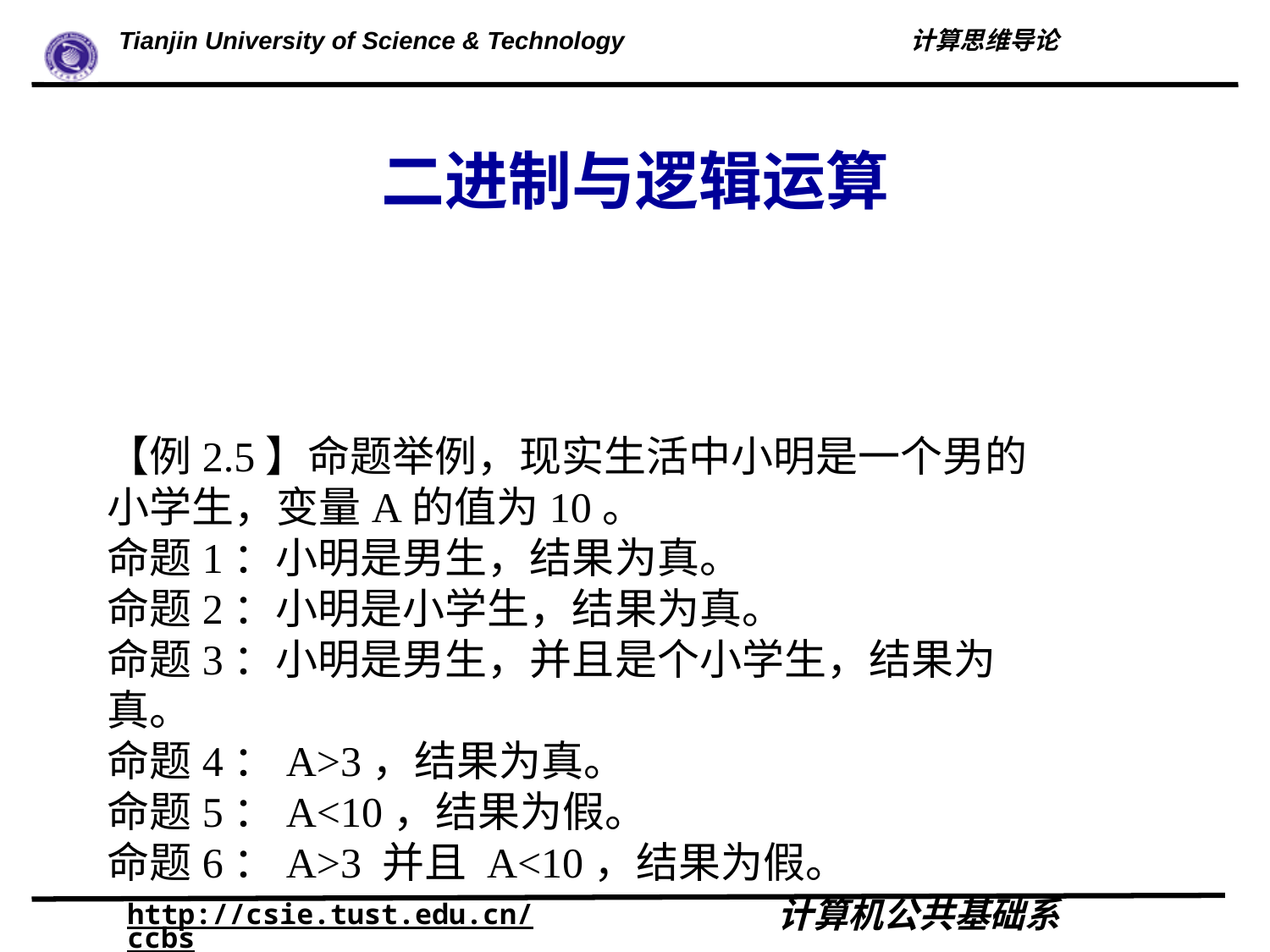

# 二进制与逻辑运算

【例2.5】命题举例，现实生活中小明是一个男的小学生，变量A的值为10。
命题1：小明是男生，结果为真。
命题2：小明是小学生，结果为真。
命题3：小明是男生，并且是个小学生，结果为真。
命题4：A>3，结果为真。
命题5：A<10，结果为假。
命题6：A>3 并且 A<10，结果为假。